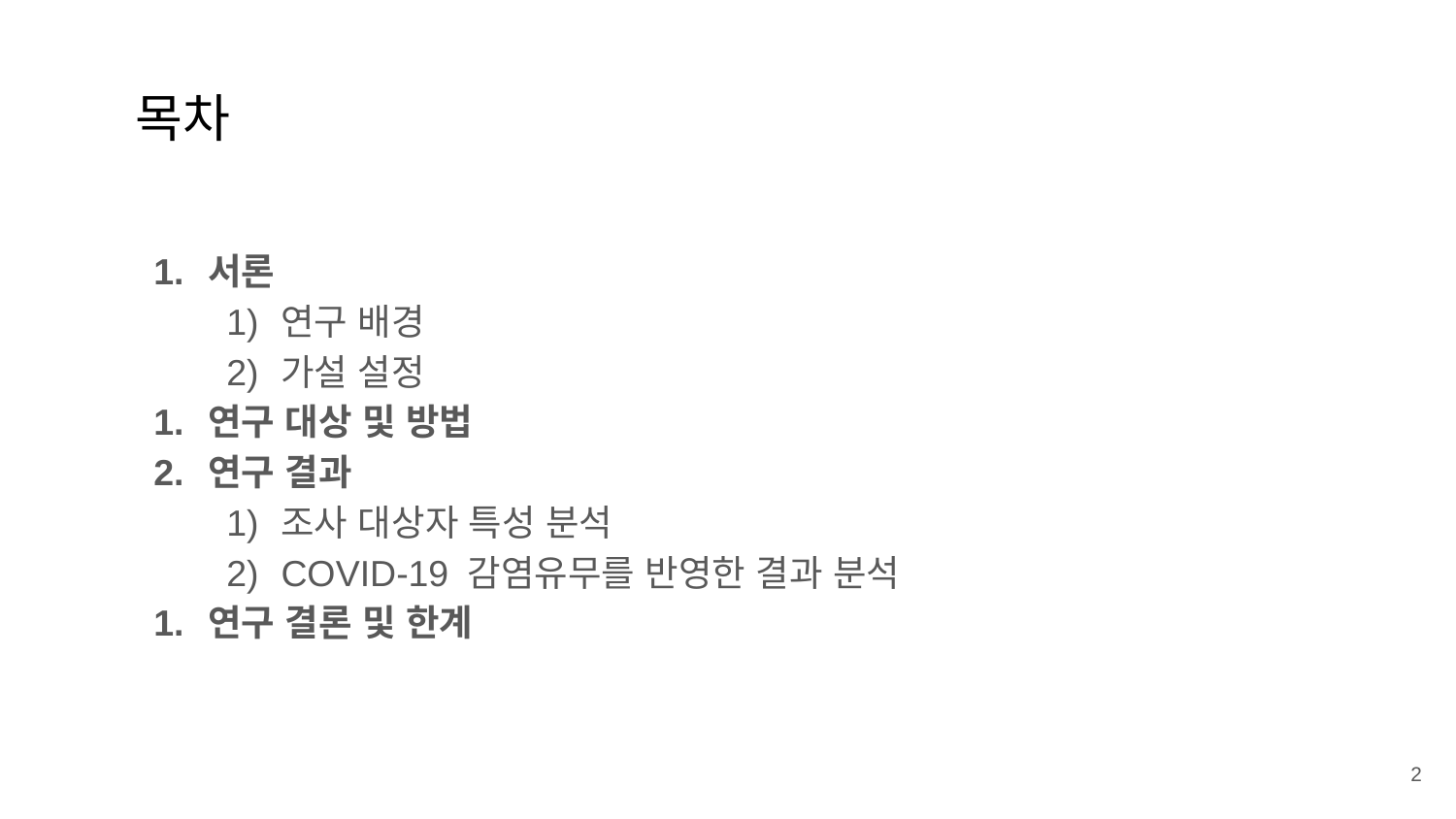

# 목차
서론
연구 배경
가설 설정
연구 대상 및 방법
연구 결과
조사 대상자 특성 분석
COVID-19 감염유무를 반영한 결과 분석
연구 결론 및 한계
2